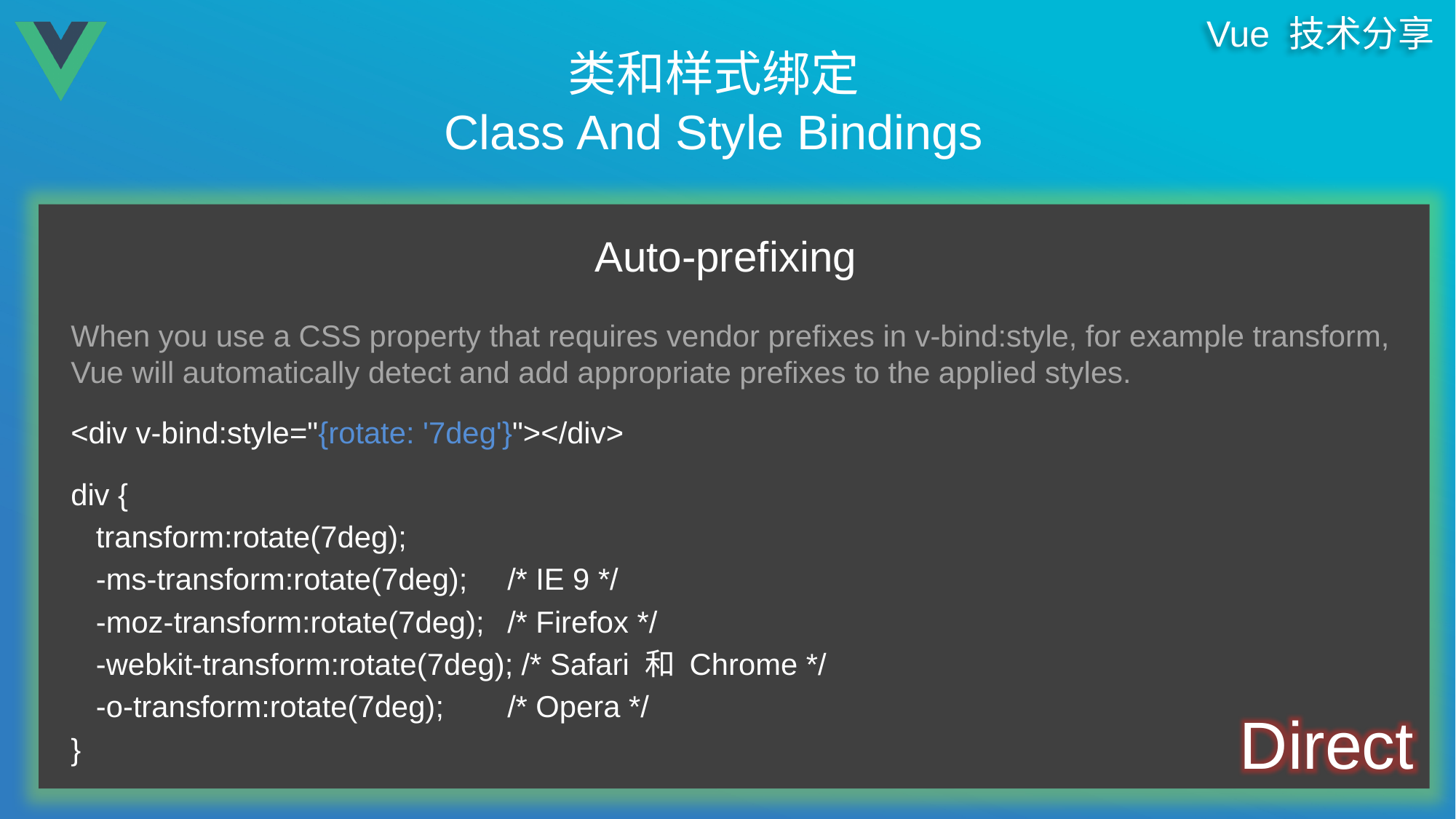

# 类和样式绑定 Class And Style Bindings

Auto-prefixing
When you use a CSS property that requires vendor prefixes in v-bind:style, for example transform, Vue will automatically detect and add appropriate prefixes to the applied styles.
<div v-bind:style="{rotate: '7deg'}"></div>
div {
   transform:rotate(7deg);
   -ms-transform:rotate(7deg); 	/* IE 9 */
   -moz-transform:rotate(7deg); 	/* Firefox */
   -webkit-transform:rotate(7deg); /* Safari 和 Chrome */
   -o-transform:rotate(7deg); 	/* Opera */
}
Direct